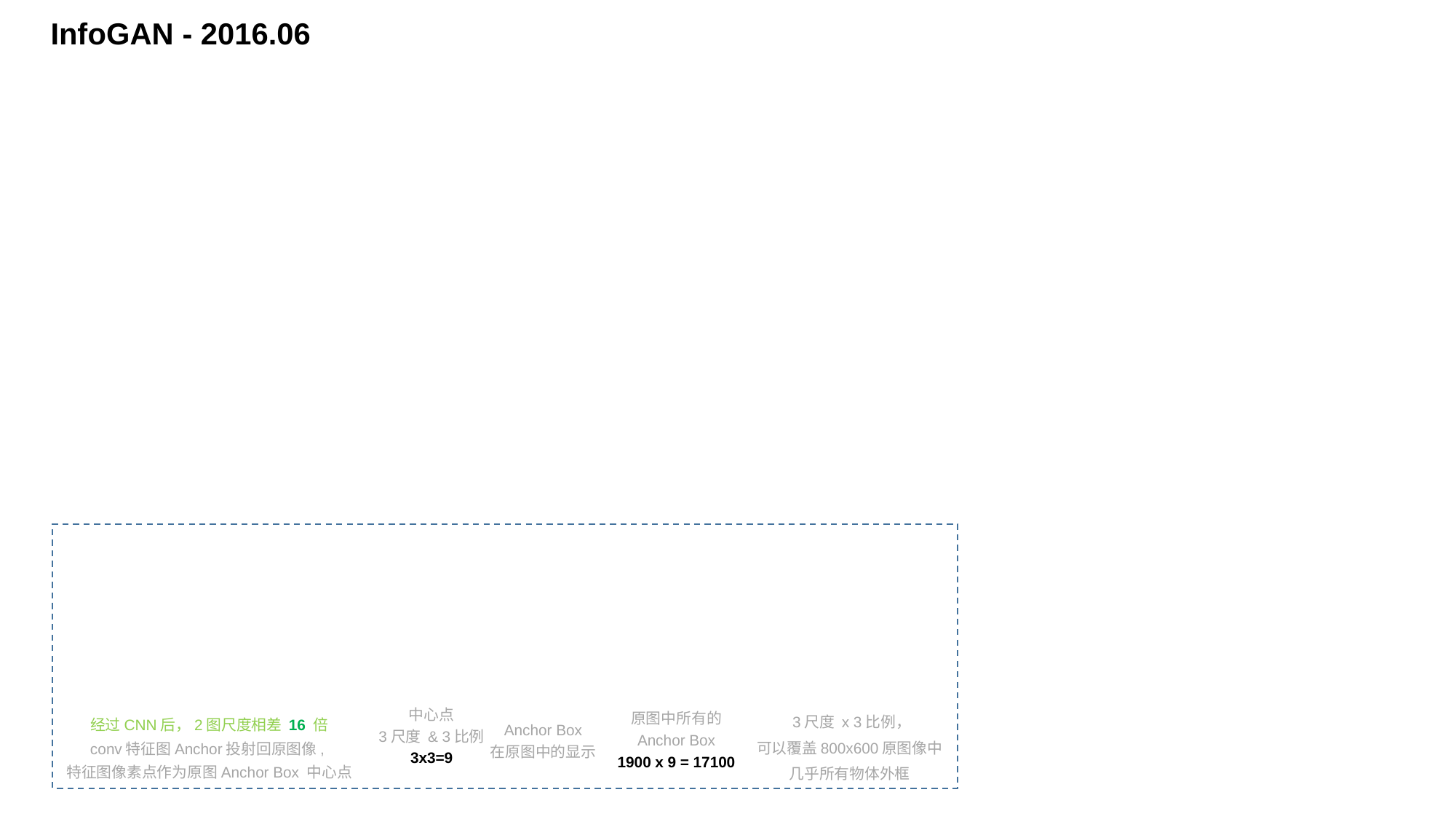

InfoGAN - 2016.06

中心点
3尺度 & 3比例
3x3=9
原图中所有的
Anchor Box
1900 x 9 = 17100
 3尺度 x 3比例，
可以覆盖800x600原图像中
几乎所有物体外框
经过CNN后，2图尺度相差 16 倍
conv特征图Anchor投射回原图像,
特征图像素点作为原图Anchor Box 中心点
Anchor Box
在原图中的显示